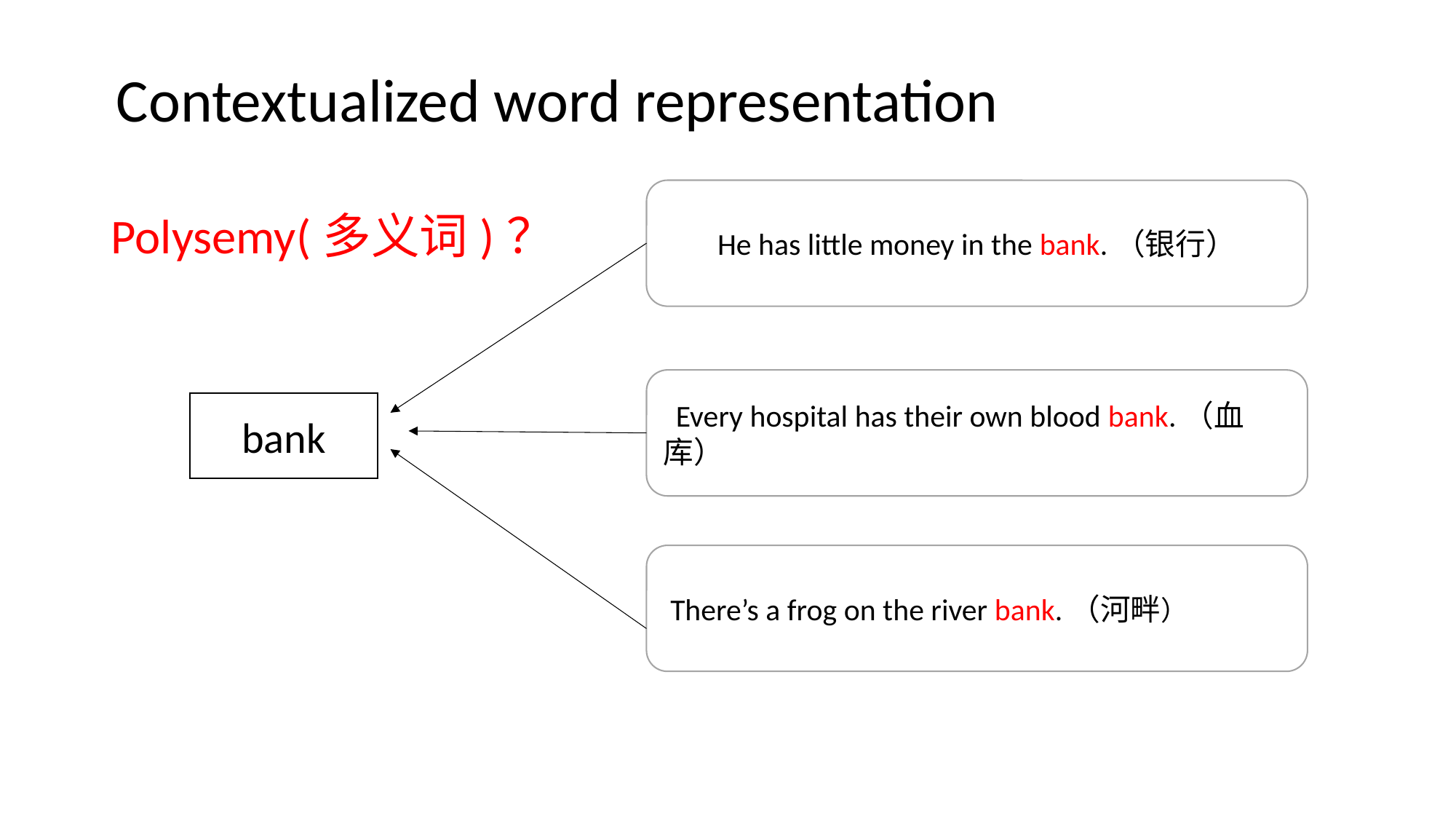

# Contextualized word representation

Polysemy(多义词)？

He has little money in the bank.（银行）
  Every hospital has their own blood bank.（血库）
bank
 There’s a frog on the river bank.（河畔）